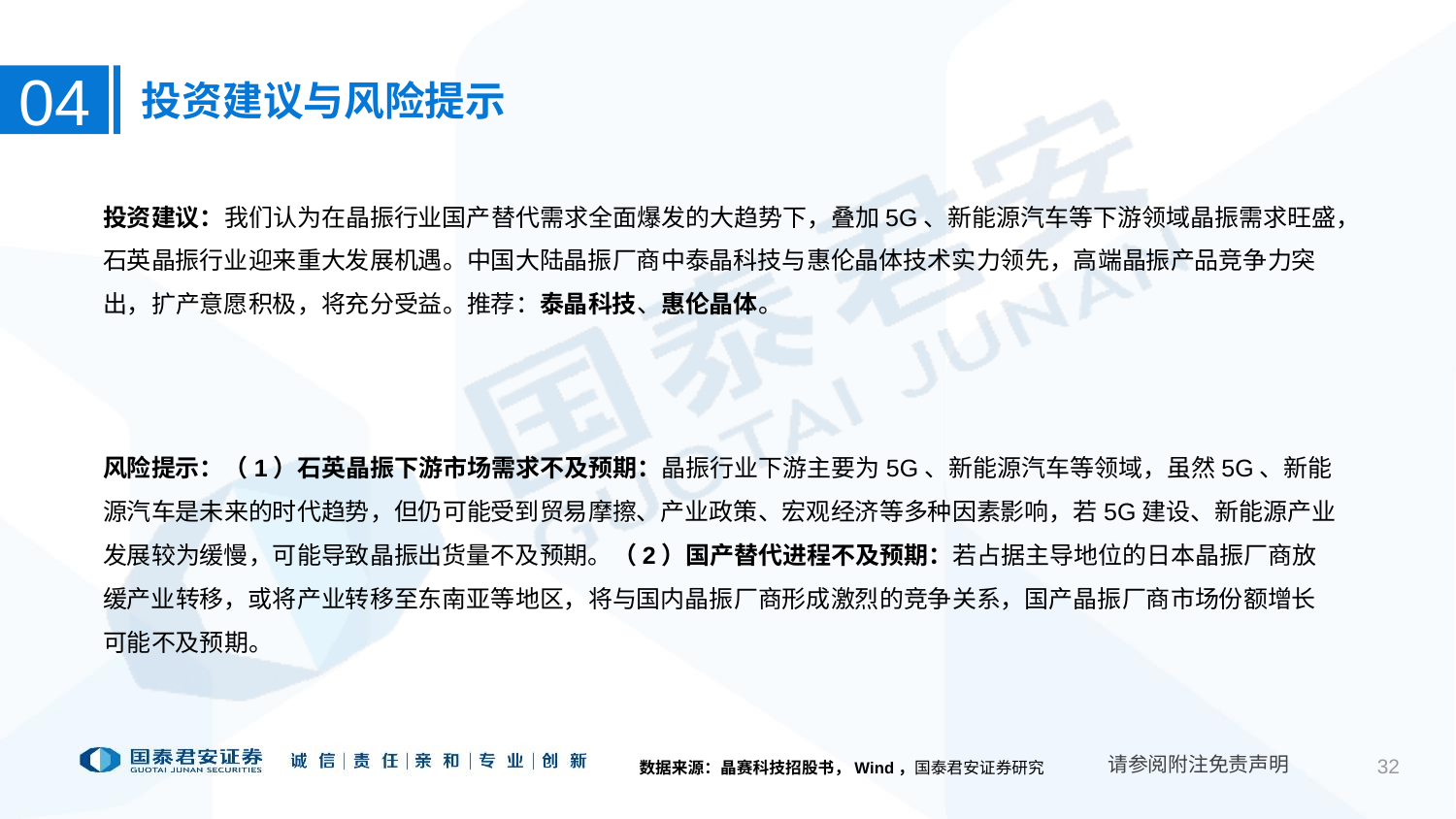

04

投资建议与风险提示
投资建议：我们认为在晶振行业国产替代需求全面爆发的大趋势下，叠加5G、新能源汽车等下游领域晶振需求旺盛，石英晶振行业迎来重大发展机遇。中国大陆晶振厂商中泰晶科技与惠伦晶体技术实力领先，高端晶振产品竞争力突出，扩产意愿积极，将充分受益。推荐：泰晶科技、惠伦晶体。
风险提示：（1）石英晶振下游市场需求不及预期：晶振行业下游主要为5G、新能源汽车等领域，虽然5G、新能源汽车是未来的时代趋势，但仍可能受到贸易摩擦、产业政策、宏观经济等多种因素影响，若5G建设、新能源产业发展较为缓慢，可能导致晶振出货量不及预期。（2）国产替代进程不及预期：若占据主导地位的日本晶振厂商放缓产业转移，或将产业转移至东南亚等地区，将与国内晶振厂商形成激烈的竞争关系，国产晶振厂商市场份额增长可能不及预期。
数据来源：晶赛科技招股书，Wind，国泰君安证券研究